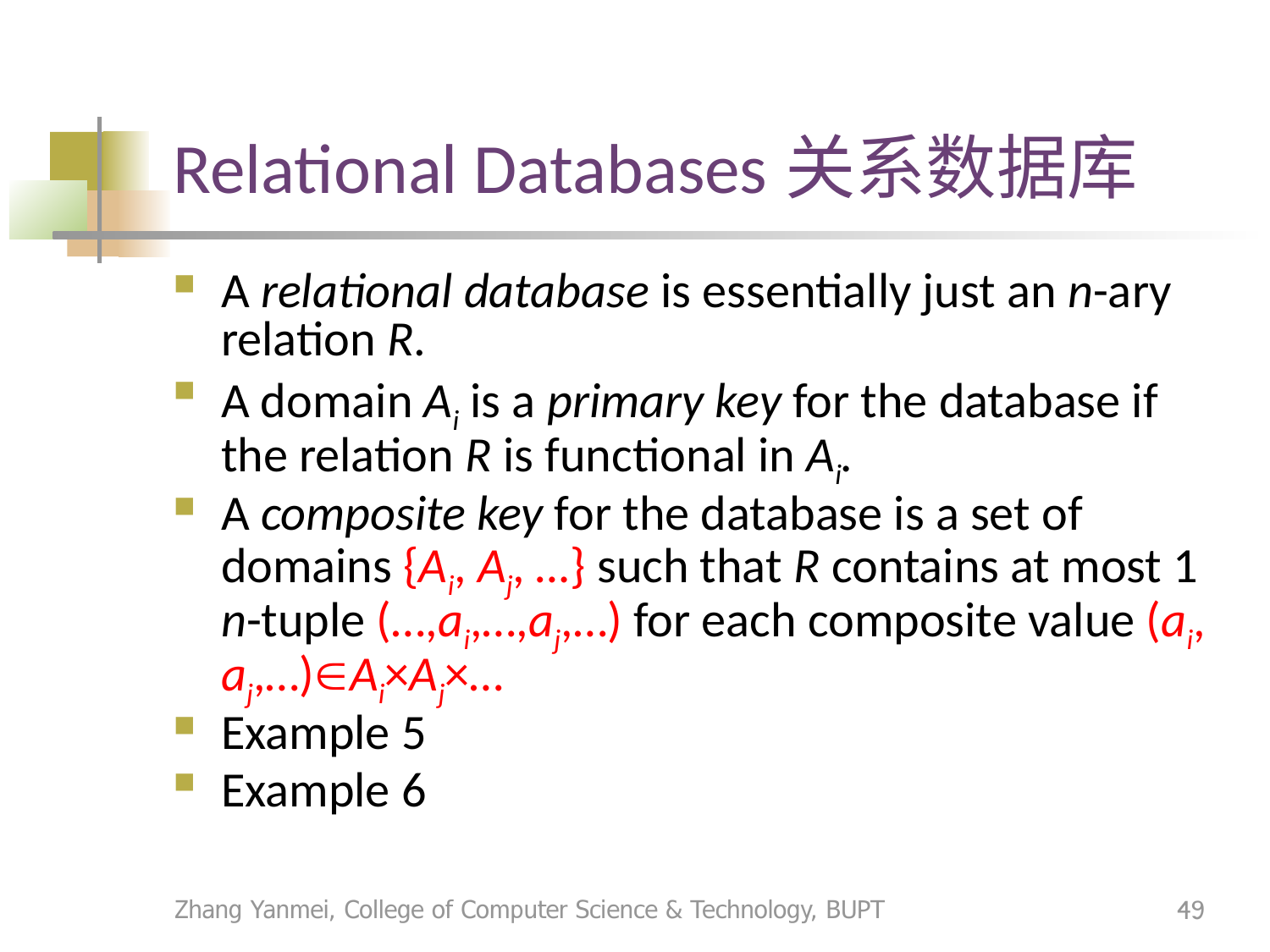

# Relational Databases关系数据库
A relational database is essentially just an n-ary relation R.
A domain Ai is a primary key for the database if the relation R is functional in Ai.
A composite key for the database is a set of domains {Ai, Aj, …} such that R contains at most 1 n-tuple (…,ai,…,aj,…) for each composite value (ai, aj,…)∈Ai×Aj×…
Example 5
Example 6
Zhang Yanmei, College of Computer Science & Technology, BUPT
49